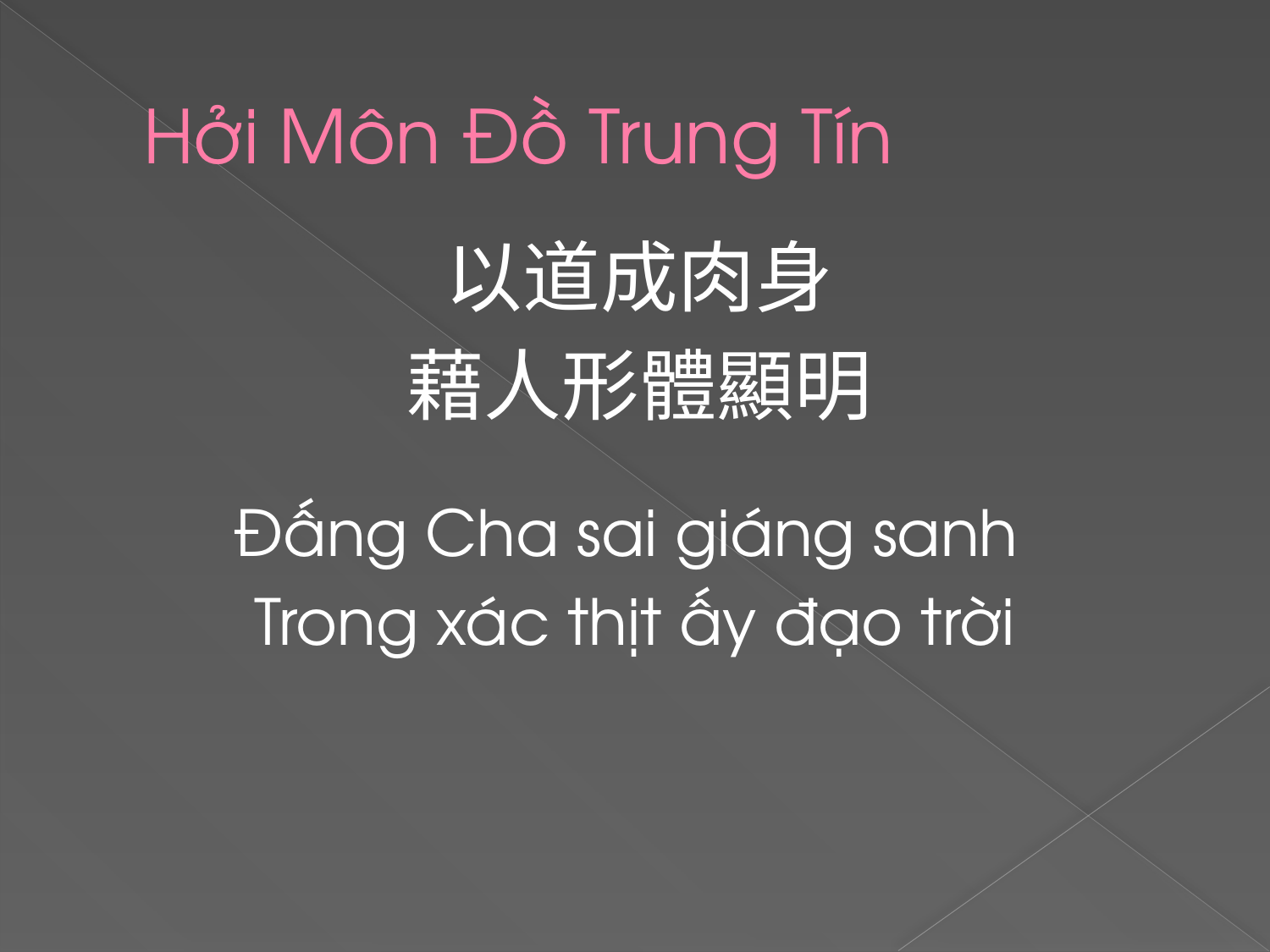

# Hởi Môn Ðồ Trung Tín
以道成肉身
藉人形體顯明
Ðấng Cha sai giáng sanh
Trong xác thịt ấy đạo trời